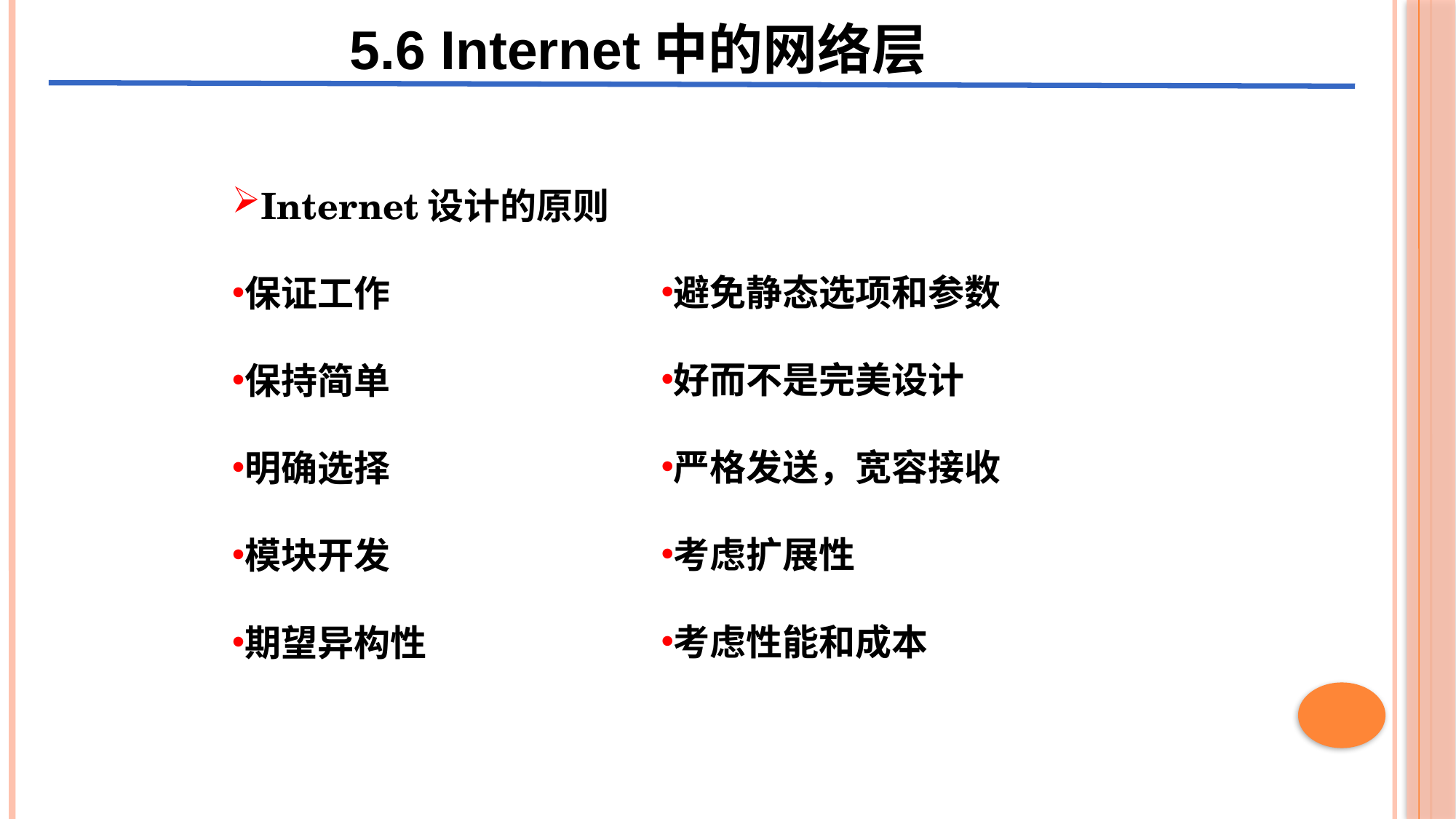

5.6 Internet中的网络层
Internet设计的原则
保证工作
保持简单
明确选择
模块开发
期望异构性
避免静态选项和参数
好而不是完美设计
严格发送，宽容接收
考虑扩展性
考虑性能和成本